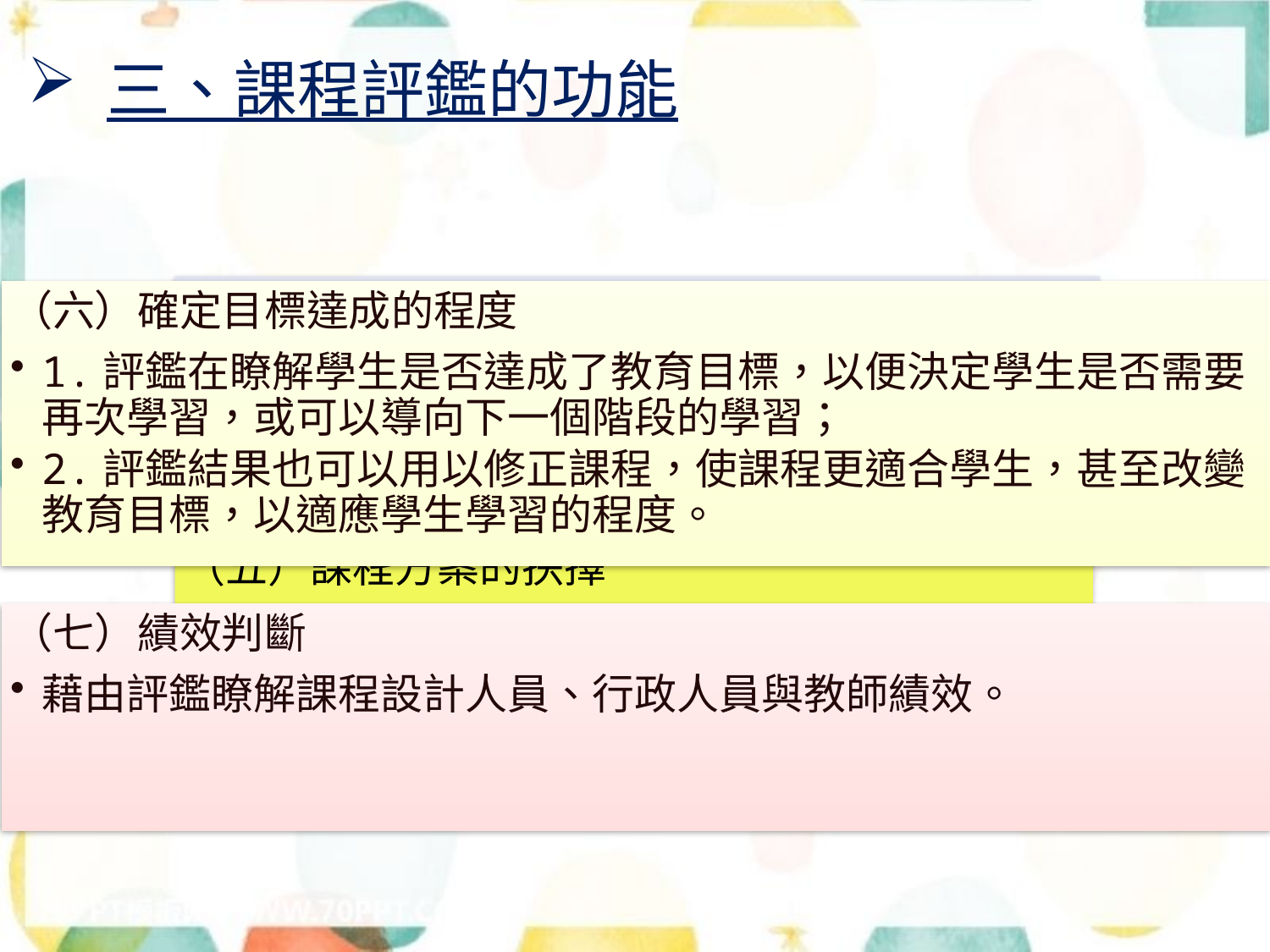

# 三、課程評鑑的功能
（六）確定目標達成的程度
1.評鑑在瞭解學生是否達成了教育目標，以便決定學生是否需要再次學習，或可以導向下一個階段的學習；
2.評鑑結果也可以用以修正課程，使課程更適合學生，甚至改變教育目標，以適應學生學習的程度。
（七）績效判斷
藉由評鑑瞭解課程設計人員、行政人員與教師績效。
（四）課程比較
評鑑可以用來比較各種課程方案、教學，以及學校教育其他層面。
（五）課程方案的抉擇
判斷課程方案的優劣價值，以為抉擇的參考。